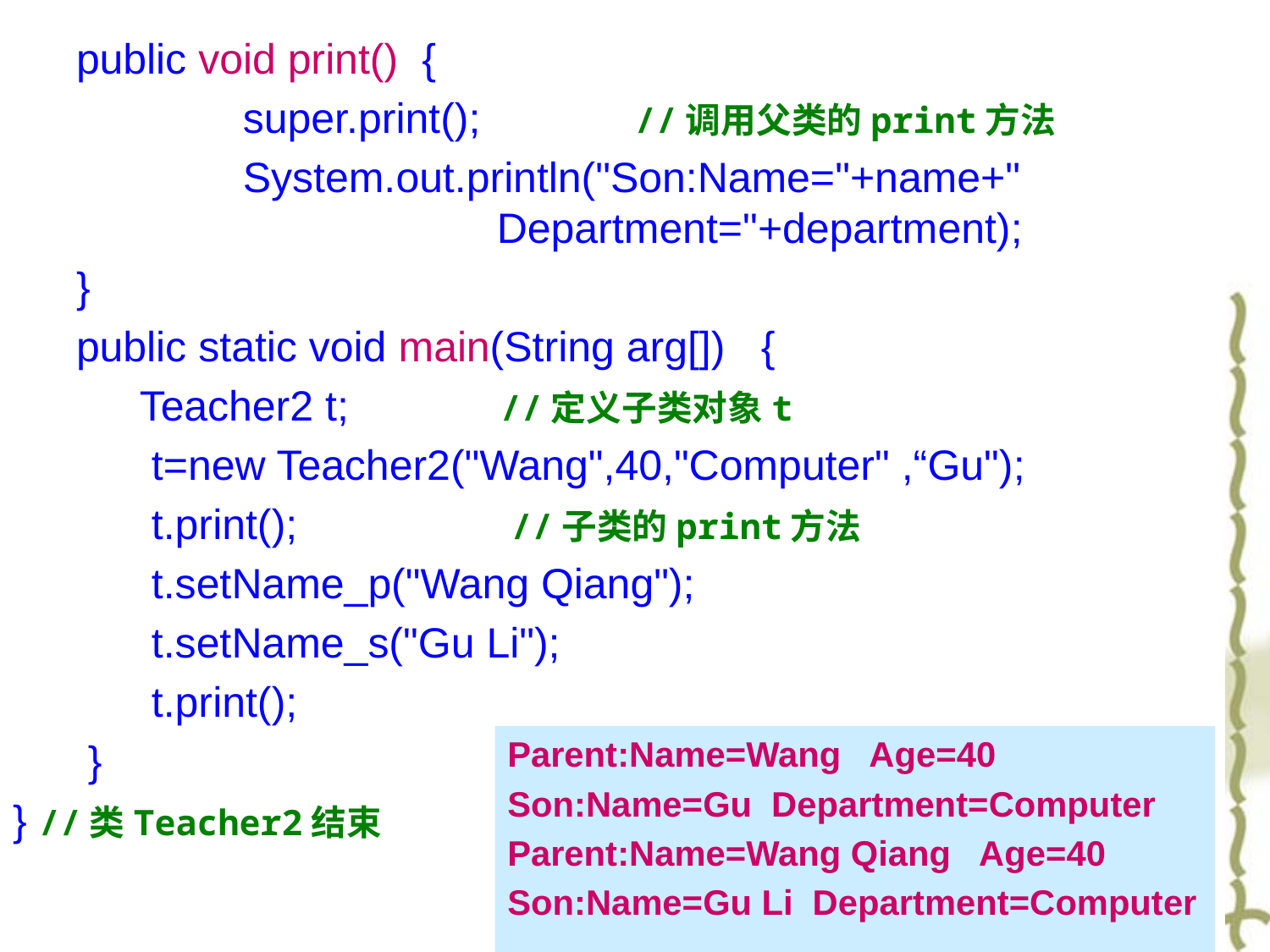

public void print()  {
	 	super.print();             //调用父类的print方法
	 	System.out.println("Son:Name="+name+"  				Department="+department);
}
public static void main(String arg[])   {
	  Teacher2 t;	           //定义子类对象t
	   t=new Teacher2("Wang",40,"Computer" ,“Gu");
	   t.print();                  //子类的print方法
	   t.setName_p("Wang Qiang");
	   t.setName_s("Gu Li");
	   t.print();
 }
} //类Teacher2结束
Parent:Name=Wang   Age=40
Son:Name=Gu  Department=Computer
Parent:Name=Wang Qiang   Age=40
Son:Name=Gu Li  Department=Computer